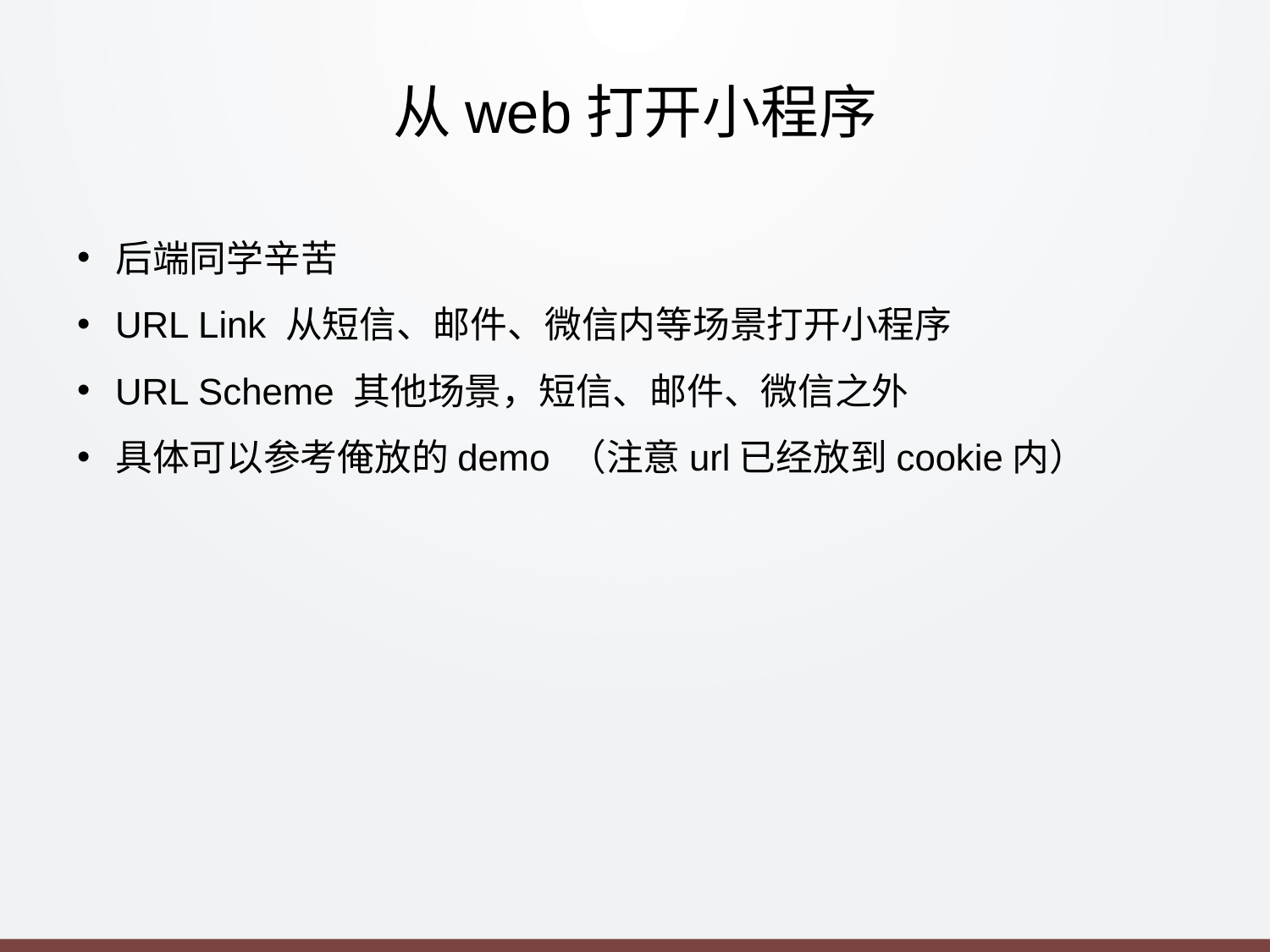

# 从web打开小程序
后端同学辛苦
URL Link 从短信、邮件、微信内等场景打开小程序
URL Scheme 其他场景，短信、邮件、微信之外
具体可以参考俺放的demo （注意url已经放到cookie内）